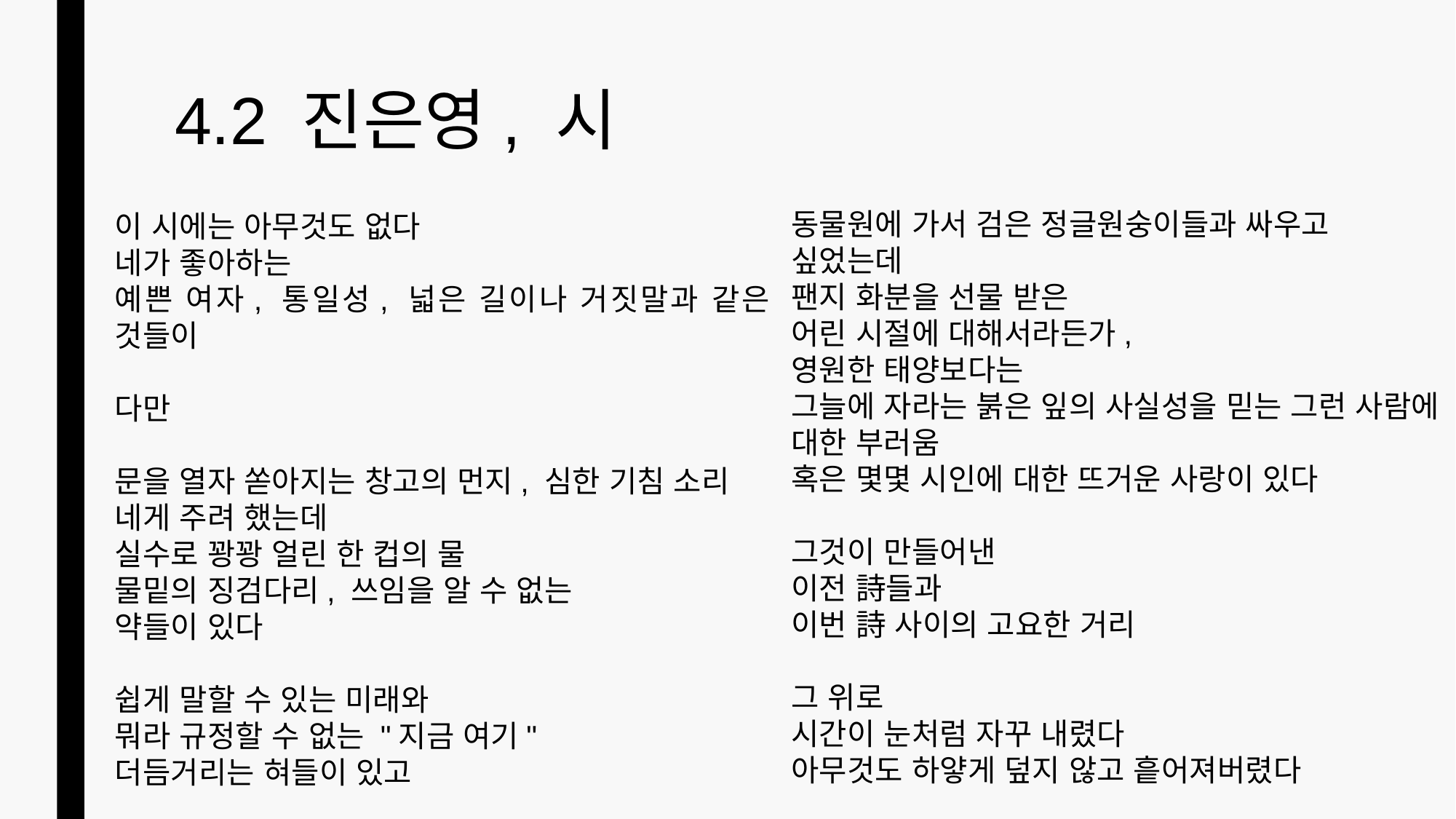

# 4.2 진은영, 시
동물원에 가서 검은 정글원숭이들과 싸우고 싶었는데
팬지 화분을 선물 받은
어린 시절에 대해서라든가,
영원한 태양보다는
그늘에 자라는 붉은 잎의 사실성을 믿는 그런 사람에 대한 부러움
혹은 몇몇 시인에 대한 뜨거운 사랑이 있다

그것이 만들어낸
이전 詩들과
이번 詩 사이의 고요한 거리

그 위로
시간이 눈처럼 자꾸 내렸다
아무것도 하얗게 덮지 않고 흩어져버렸다

- 이전 詩들과 이번 詩 사이의 고요한 거리

이 시에는 아무것도 없다
네가 좋아하는
예쁜 여자, 통일성, 넓은 길이나 거짓말과 같은 것들이

다만

문을 열자 쏟아지는 창고의 먼지, 심한 기침 소리
네게 주려 했는데
실수로 꽝꽝 얼린 한 컵의 물
물밑의 징검다리, 쓰임을 알 수 없는
약들이 있다

쉽게 말할 수 있는 미래와
뭐라 규정할 수 없는 "지금 여기"
더듬거리는 혀들이 있고